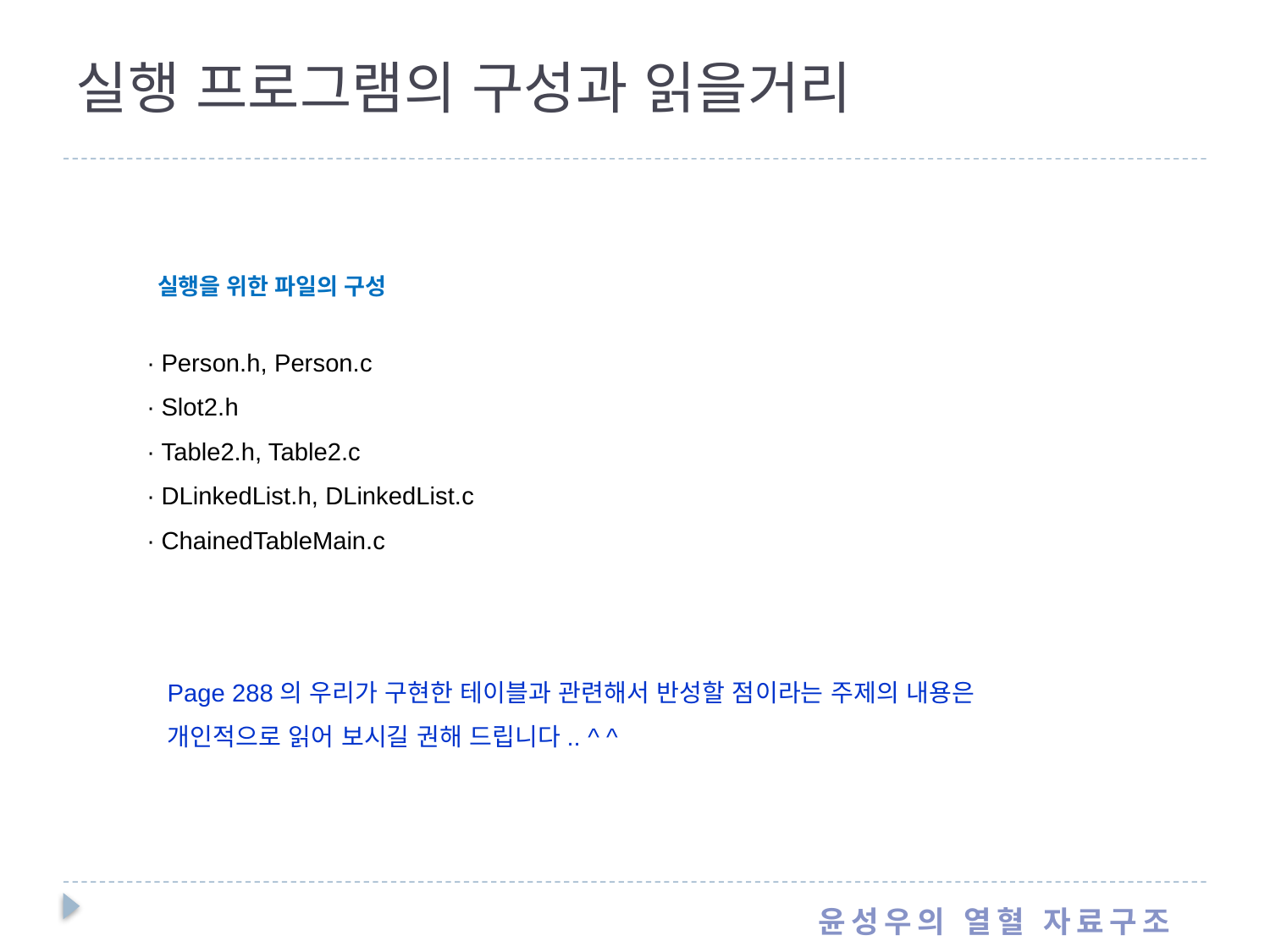

# 실행 프로그램의 구성과 읽을거리
실행을 위한 파일의 구성
∙ Person.h, Person.c
∙ Slot2.h
∙ Table2.h, Table2.c
∙ DLinkedList.h, DLinkedList.c
∙ ChainedTableMain.c
Page 288의 우리가 구현한 테이블과 관련해서 반성할 점이라는 주제의 내용은 개인적으로 읽어 보시길 권해 드립니다.. ^ ^
윤성우의 열혈 자료구조